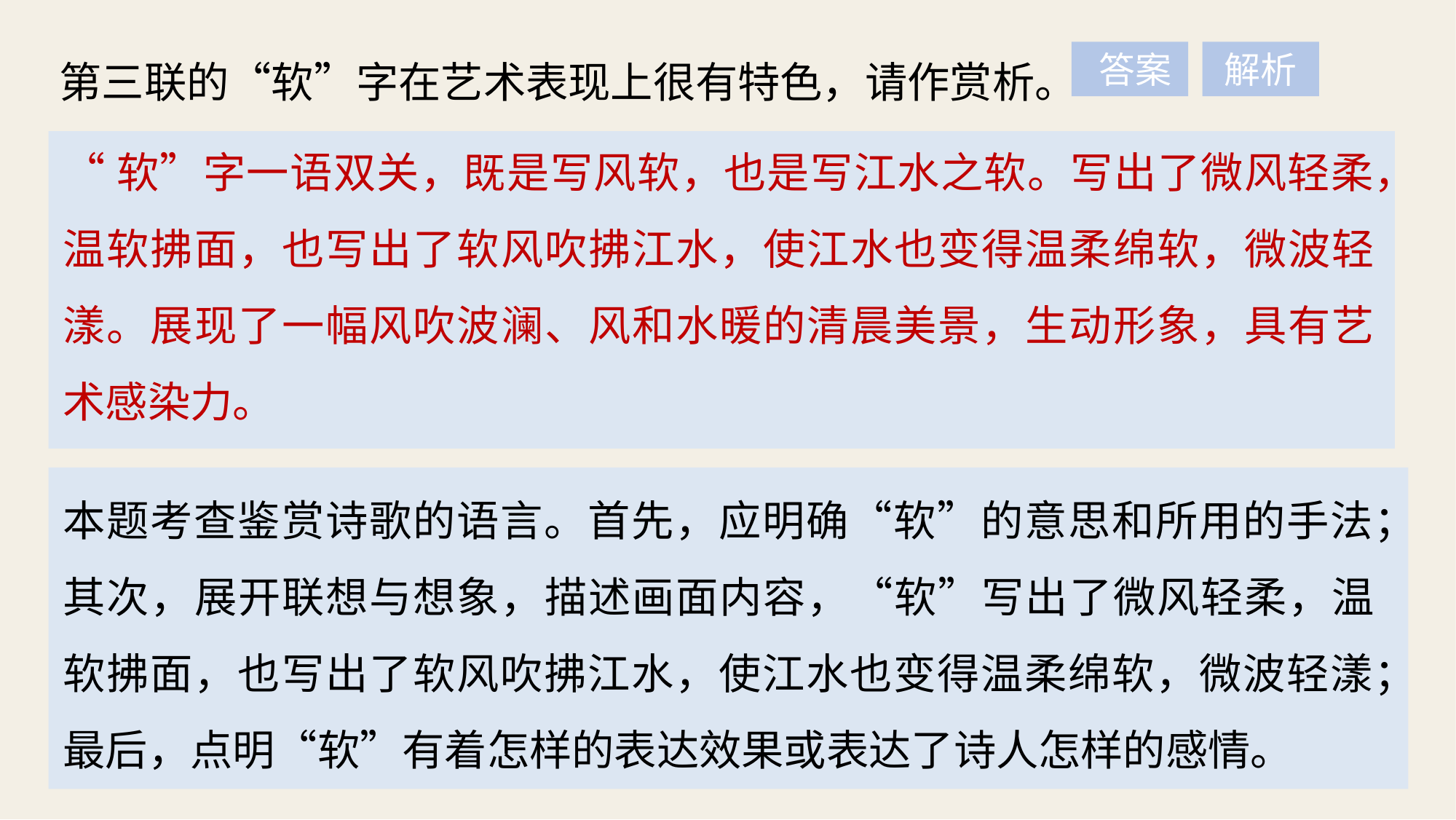

第三联的“软”字在艺术表现上很有特色，请作赏析。
解析
 答案
“软”字一语双关，既是写风软，也是写江水之软。写出了微风轻柔，温软拂面，也写出了软风吹拂江水，使江水也变得温柔绵软，微波轻漾。展现了一幅风吹波澜、风和水暖的清晨美景，生动形象，具有艺术感染力。

本题考查鉴赏诗歌的语言。首先，应明确“软”的意思和所用的手法；其次，展开联想与想象，描述画面内容，“软”写出了微风轻柔，温软拂面，也写出了软风吹拂江水，使江水也变得温柔绵软，微波轻漾；最后，点明“软”有着怎样的表达效果或表达了诗人怎样的感情。